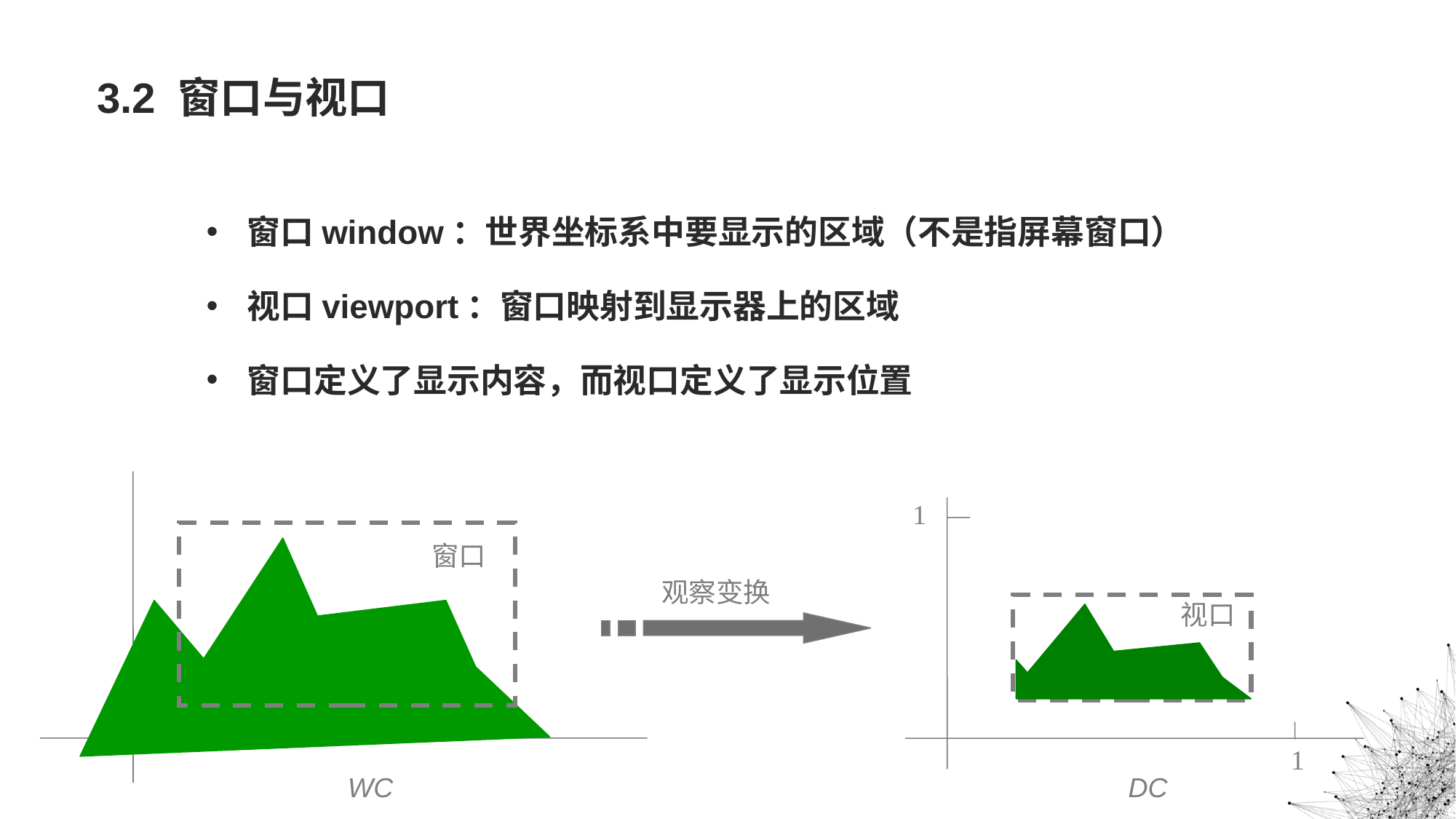

3.2 窗口与视口

窗口window：世界坐标系中要显示的区域（不是指屏幕窗口）
视口viewport：窗口映射到显示器上的区域
窗口定义了显示内容，而视口定义了显示位置

1

窗口

观察变换
视口

1

WC
DC